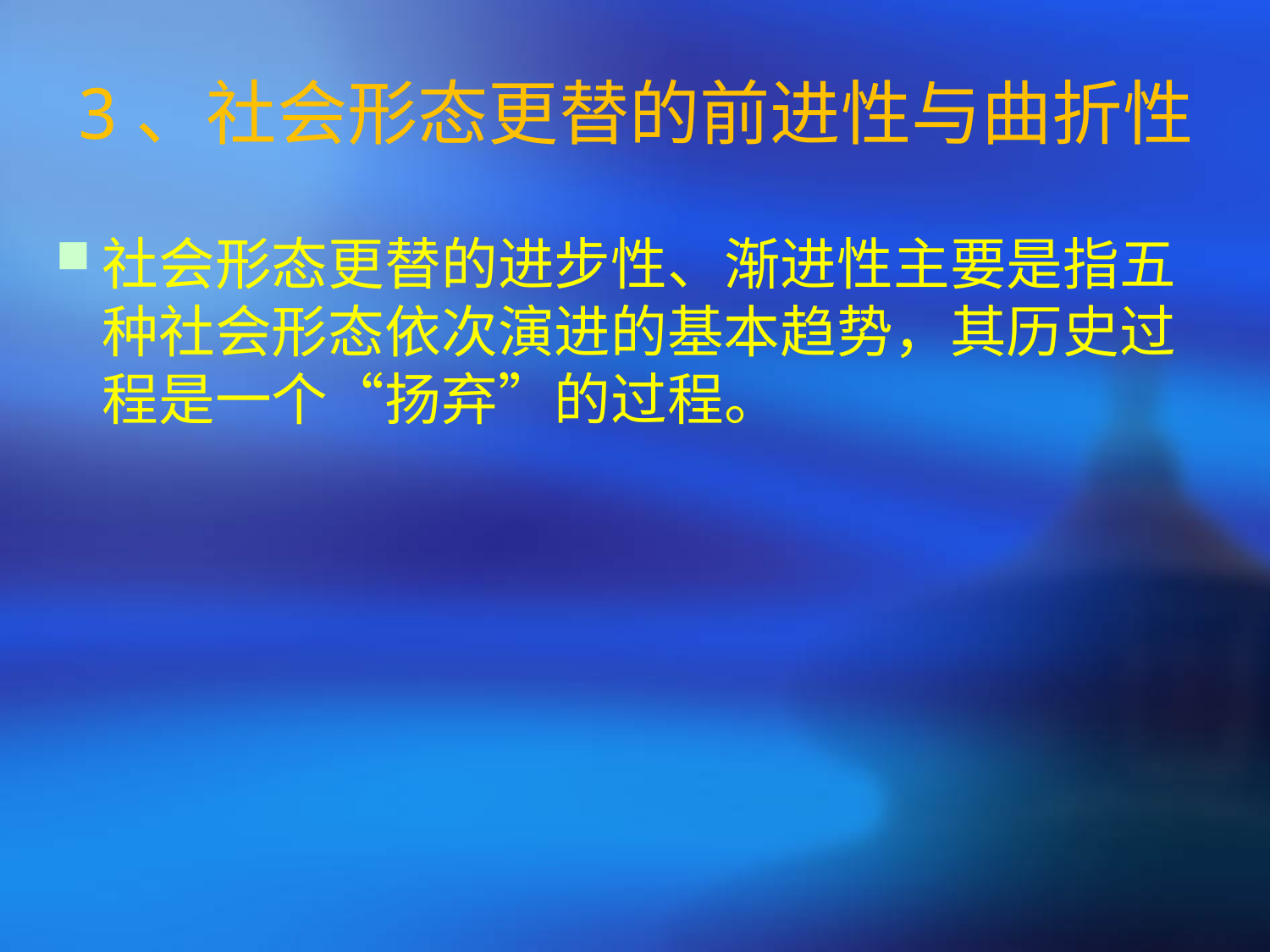

# 3、社会形态更替的前进性与曲折性
社会形态更替的进步性、渐进性主要是指五种社会形态依次演进的基本趋势，其历史过程是一个“扬弃”的过程。